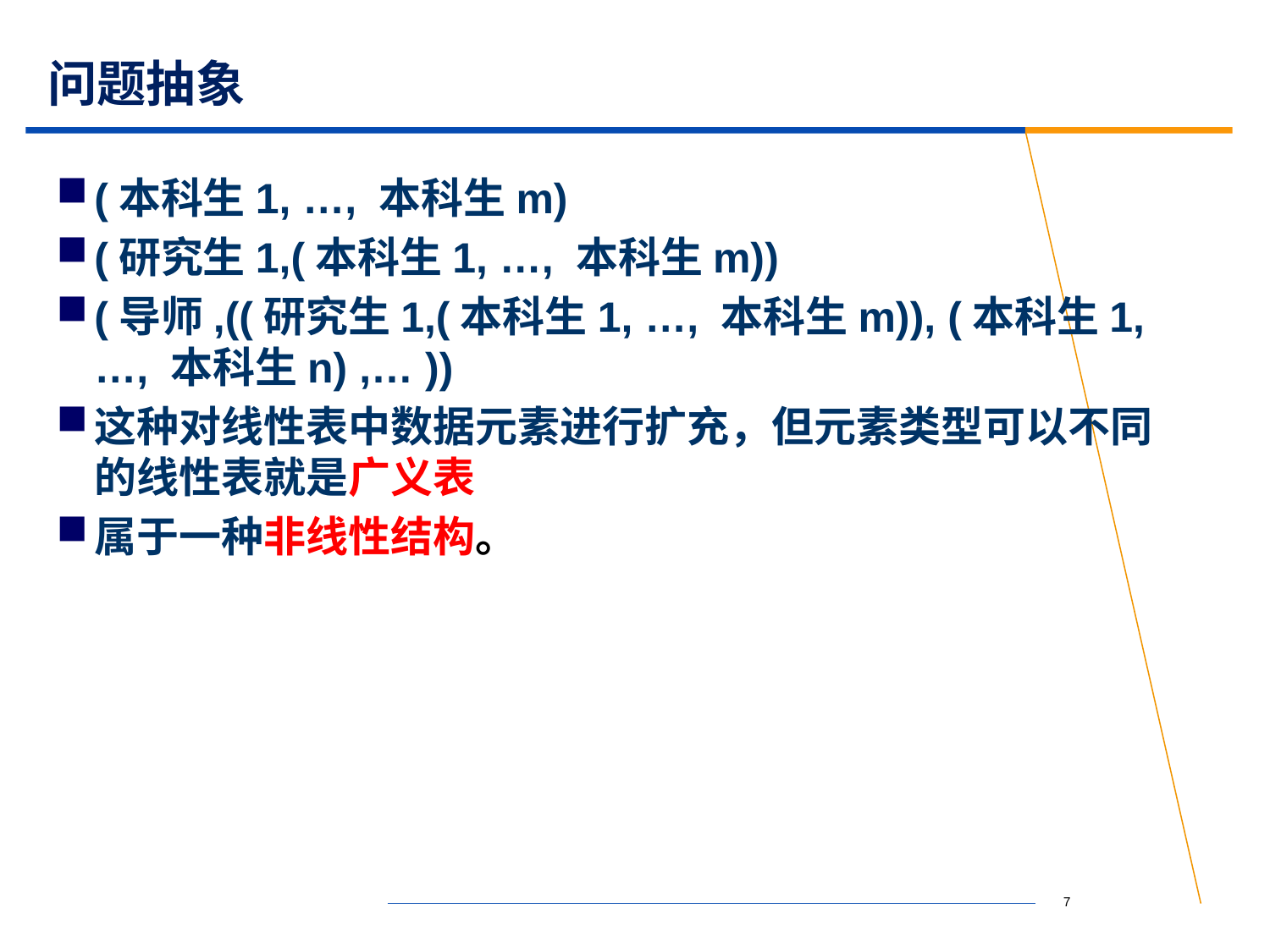

# 问题抽象
(本科生1, …, 本科生m)
(研究生1,(本科生1, …, 本科生m))
(导师,((研究生1,(本科生1, …, 本科生m)), (本科生1, …, 本科生n) ,… ))
这种对线性表中数据元素进行扩充，但元素类型可以不同的线性表就是广义表
属于一种非线性结构。